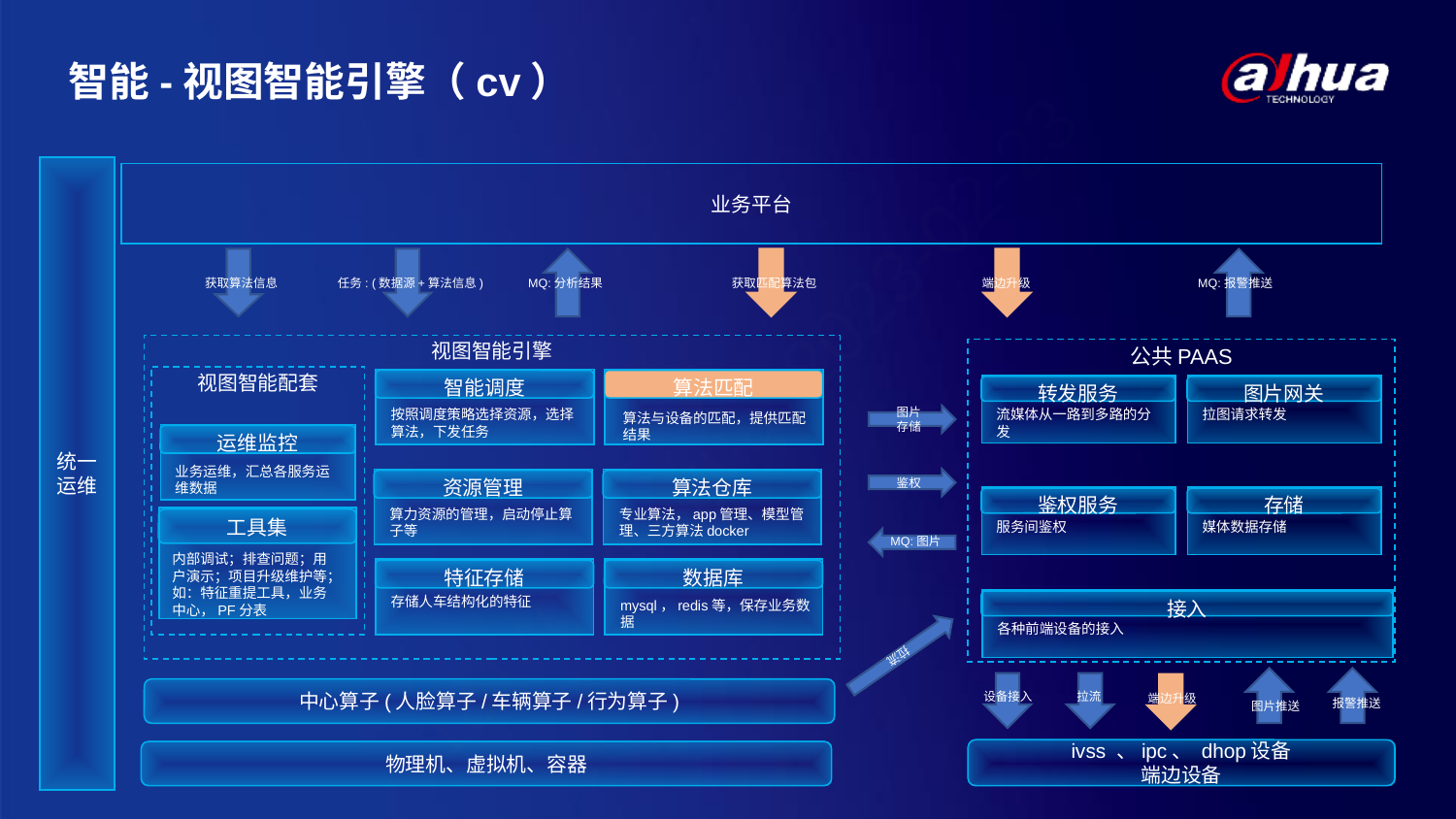

# 智能-视图智能引擎（cv）
统一
运维
业务平台

获取算法信息
任务: (数据源+算法信息)
MQ:分析结果
获取匹配算法包
端边升级
MQ:报警推送
视图智能引擎
公共PAAS
视图智能配套

智能调度

算法匹配

转发服务
流媒体从一路到多路的分发

图片网关
拉图请求转发
按照调度策略选择资源，选择算法，下发任务
算法与设备的匹配，提供匹配结果
图片
存储

运维监控
业务运维，汇总各服务运维数据
鉴权

资源管理

算法仓库

鉴权服务
服务间鉴权

存储
媒体数据存储
专业算法，app管理、模型管理、三方算法docker
算力资源的管理，启动停止算子等

工具集
MQ:图片

内部调试；排查问题；用户演示；项目升级维护等；
如：特征重提工具，业务中心，PF分表

特征存储

数据库
存储人车结构化的特征
mysql，redis等，保存业务数据

接入
各种前端设备的接入
拉流

中心算子(人脸算子/车辆算子/行为算子)
设备接入
拉流
端边升级
报警推送
图片推送
ivss 、ipc、 dhop设备
端边设备
物理机、虚拟机、容器